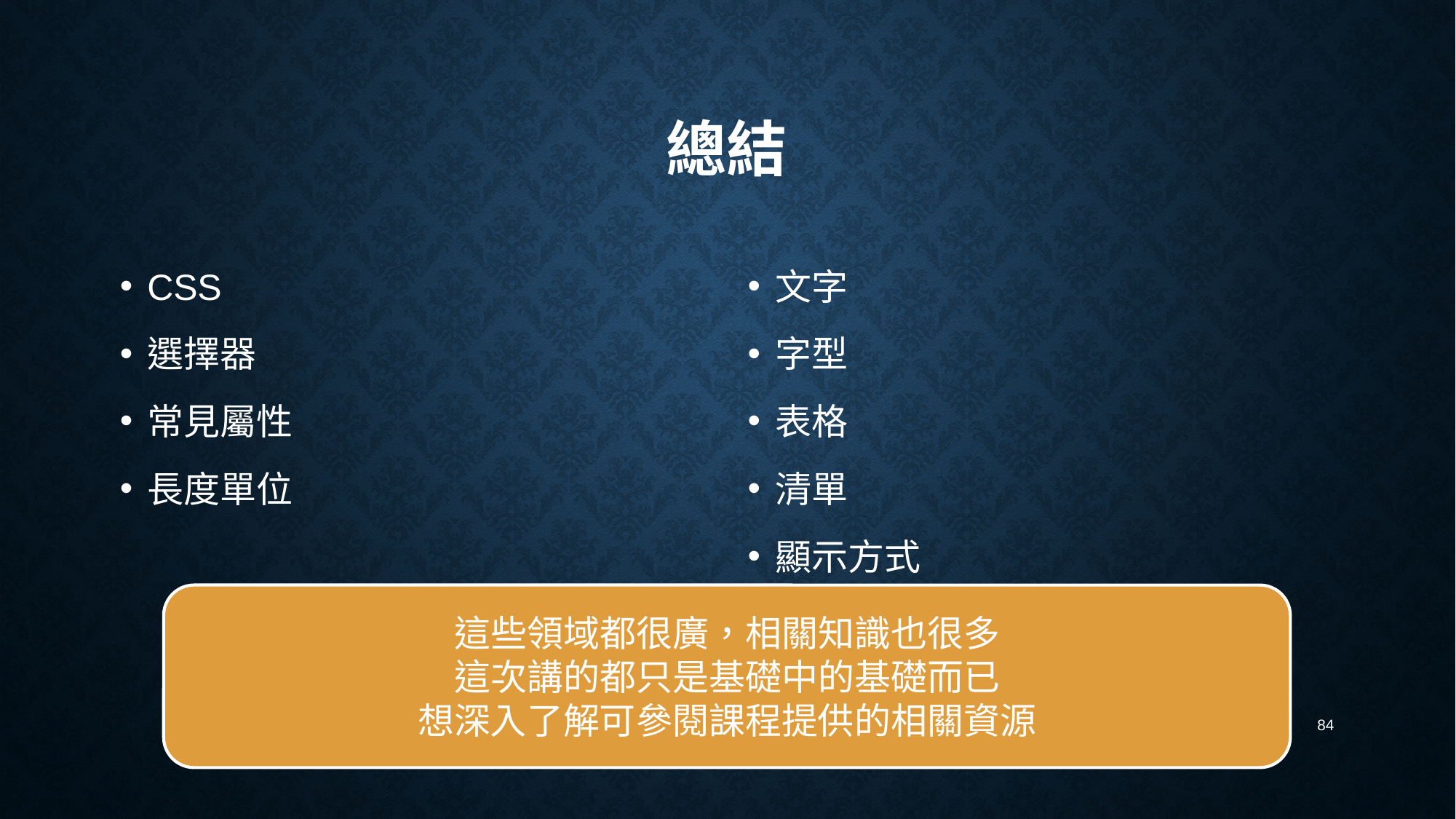

# 總結
CSS
選擇器
常見屬性
長度單位
文字
字型
表格
清單
顯示方式
這些領域都很廣，相關知識也很多
這次講的都只是基礎中的基礎而已
想深入了解可參閱課程提供的相關資源
84